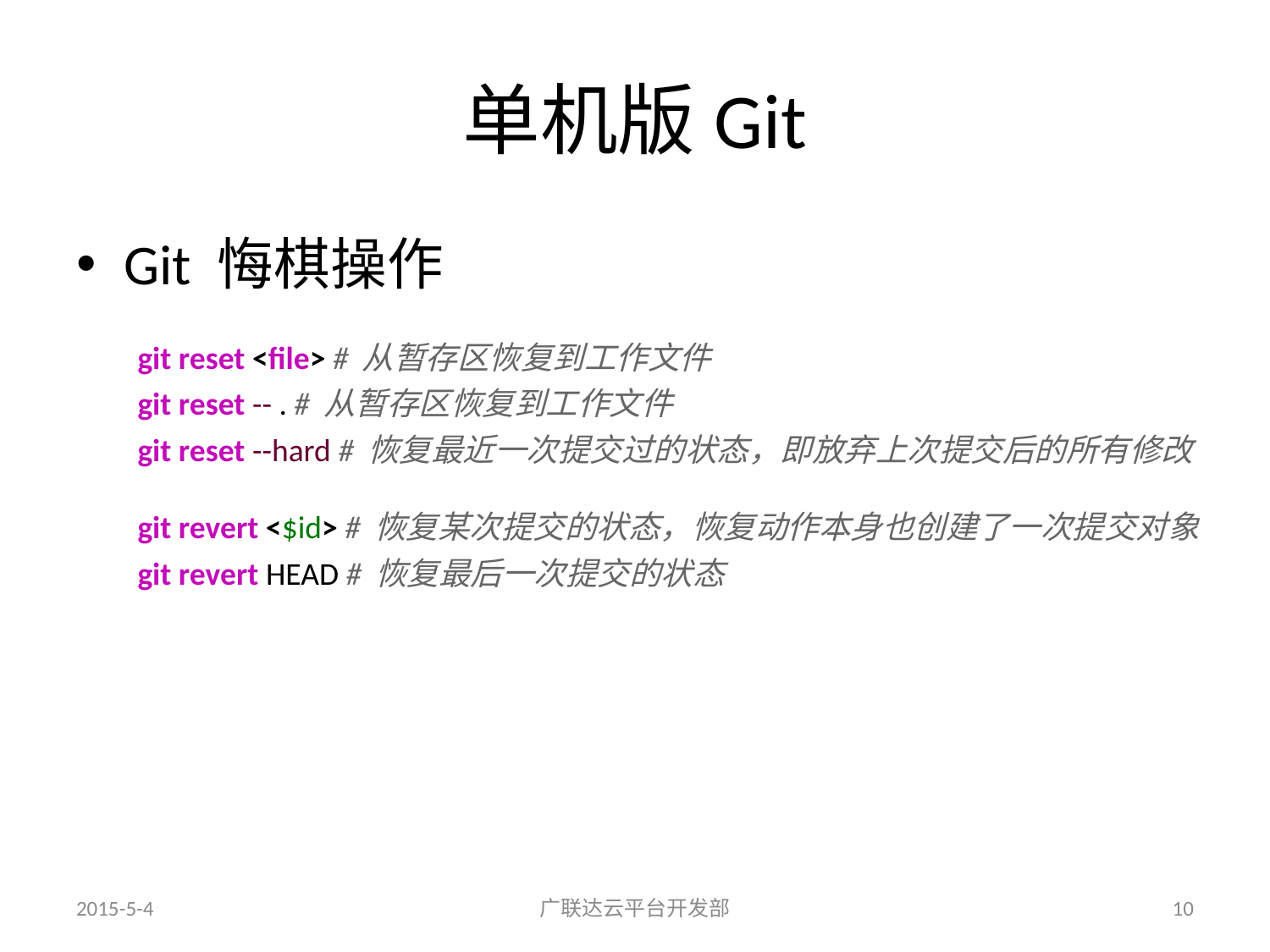

# 单机版Git
Git 悔棋操作

| git reset <file> # 从暂存区恢复到工作文件   git reset -- . # 从暂存区恢复到工作文件 git reset --hard # 恢复最近一次提交过的状态，即放弃上次提交后的所有修改 git revert <$id> # 恢复某次提交的状态，恢复动作本身也创建了一次提交对象 git revert HEAD # 恢复最后一次提交的状态 |
| --- |
2015-5-4
广联达云平台开发部
10